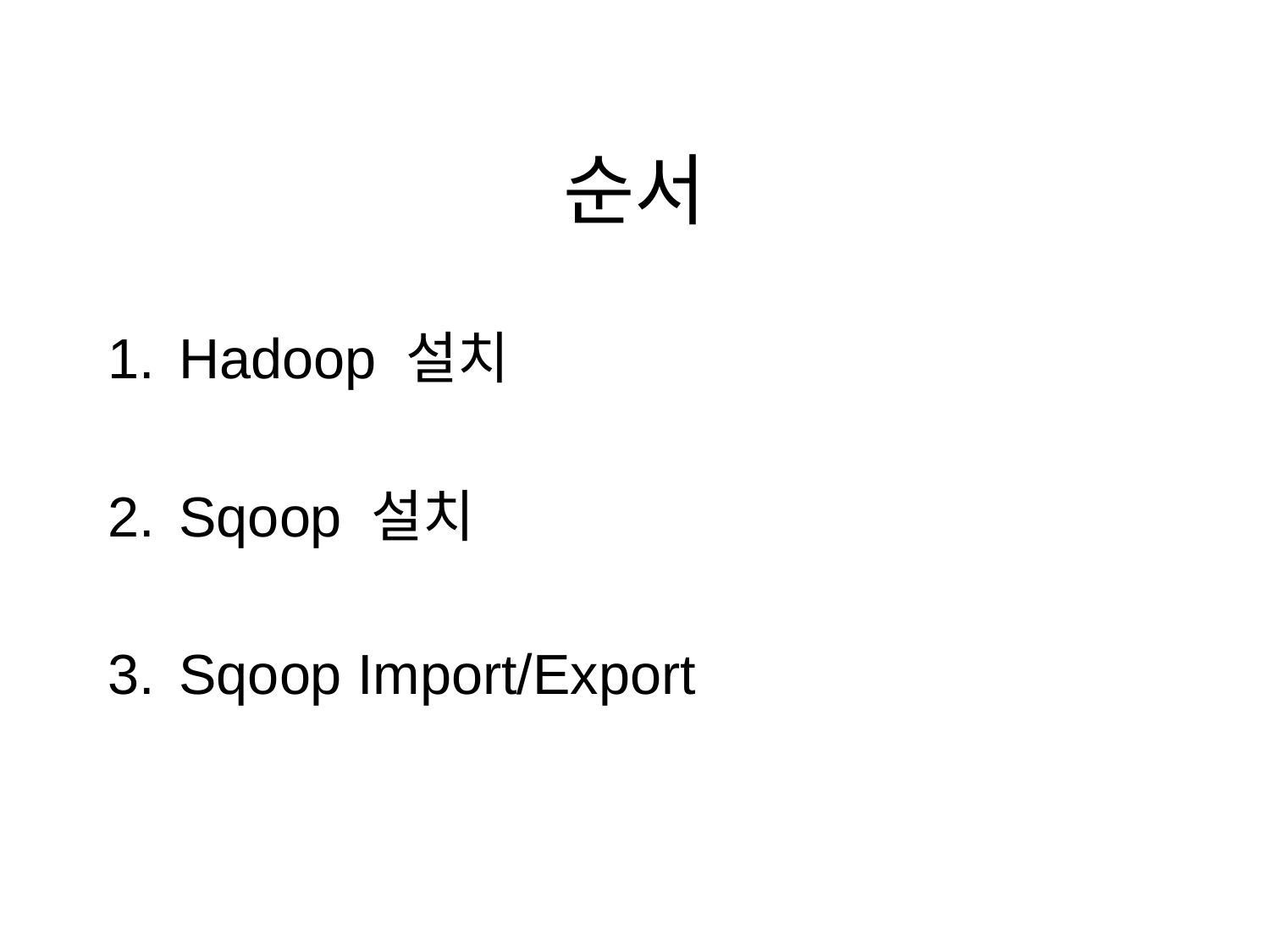

# 순서
Hadoop 설치

Sqoop 설치

Sqoop Import/Export